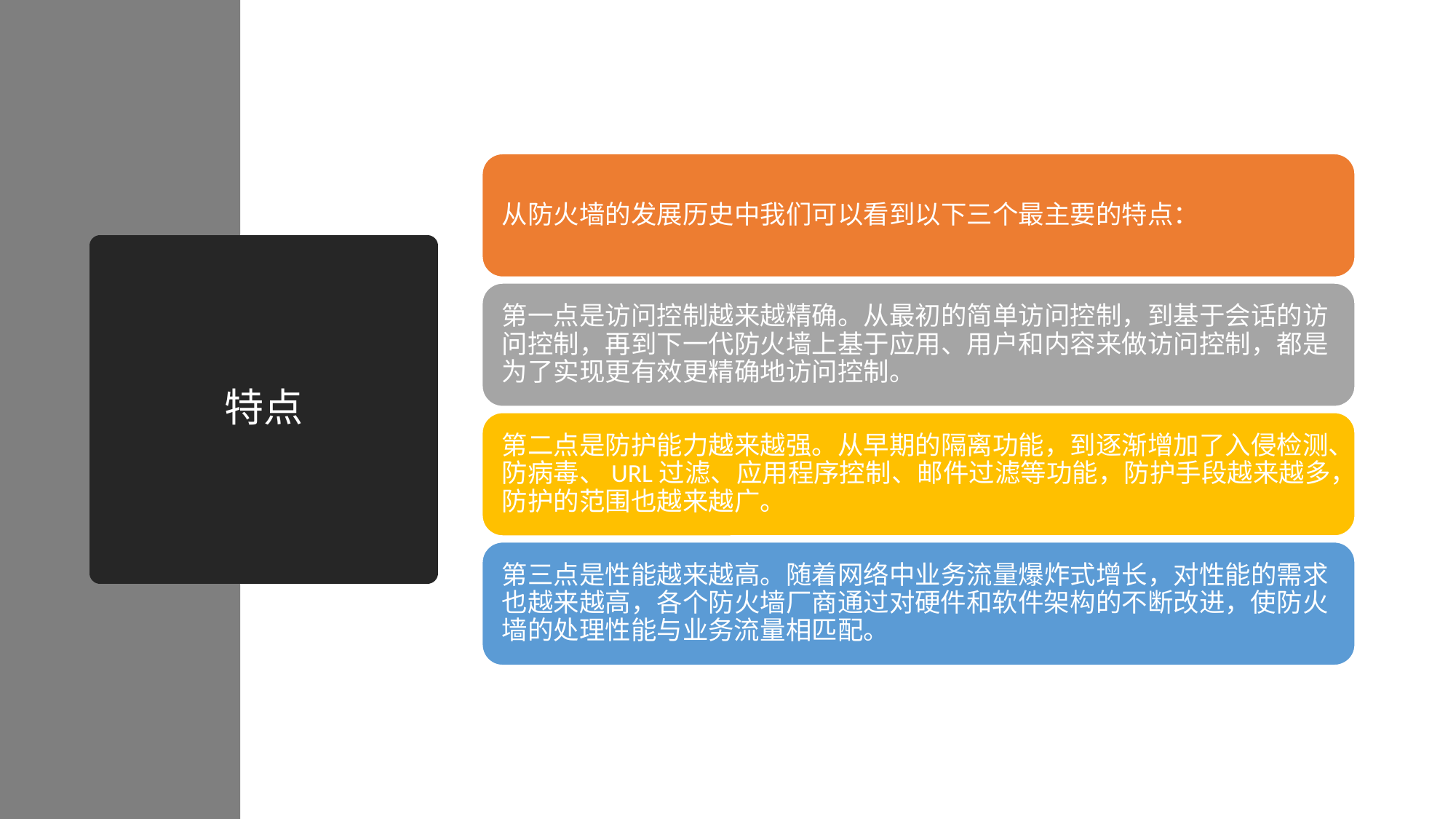

从防火墙的发展历史中我们可以看到以下三个最主要的特点：
第一点是访问控制越来越精确。从最初的简单访问控制，到基于会话的访问控制，再到下一代防火墙上基于应用、用户和内容来做访问控制，都是为了实现更有效更精确地访问控制。
第二点是防护能力越来越强。从早期的隔离功能，到逐渐增加了入侵检测、防病毒、URL过滤、应用程序控制、邮件过滤等功能，防护手段越来越多，防护的范围也越来越广。
第三点是性能越来越高。随着网络中业务流量爆炸式增长，对性能的需求也越来越高，各个防火墙厂商通过对硬件和软件架构的不断改进，使防火墙的处理性能与业务流量相匹配。
# 特点